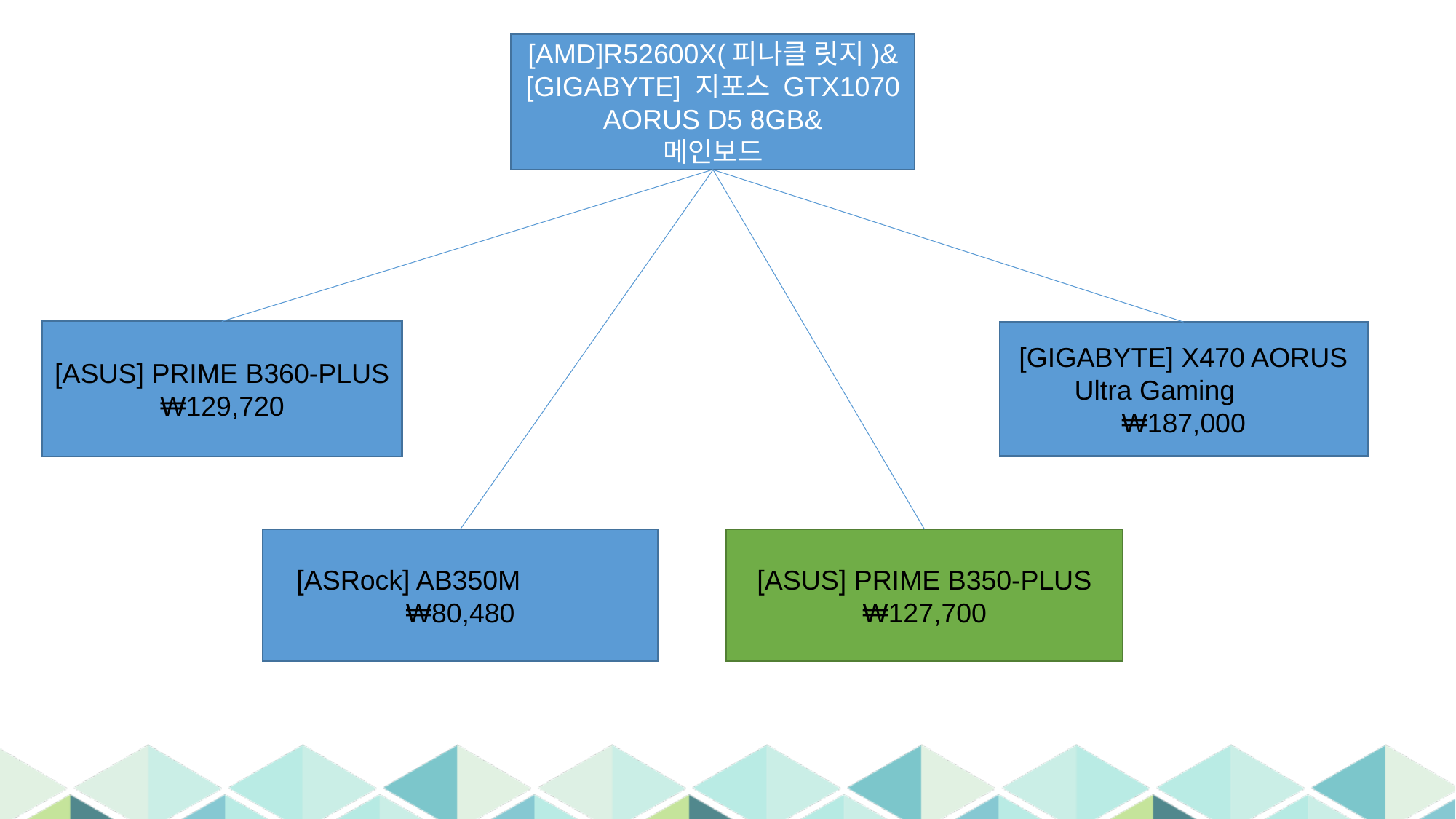

[AMD]R52600X(피나클 릿지)&
[GIGABYTE] 지포스 GTX1070 AORUS D5 8GB&
메인보드
[ASUS] PRIME B360-PLUS ₩129,720
[GIGABYTE] X470 AORUS Ultra Gaming
₩187,000
[ASRock] AB350M
₩80,480
[ASUS] PRIME B350-PLUS
₩127,700